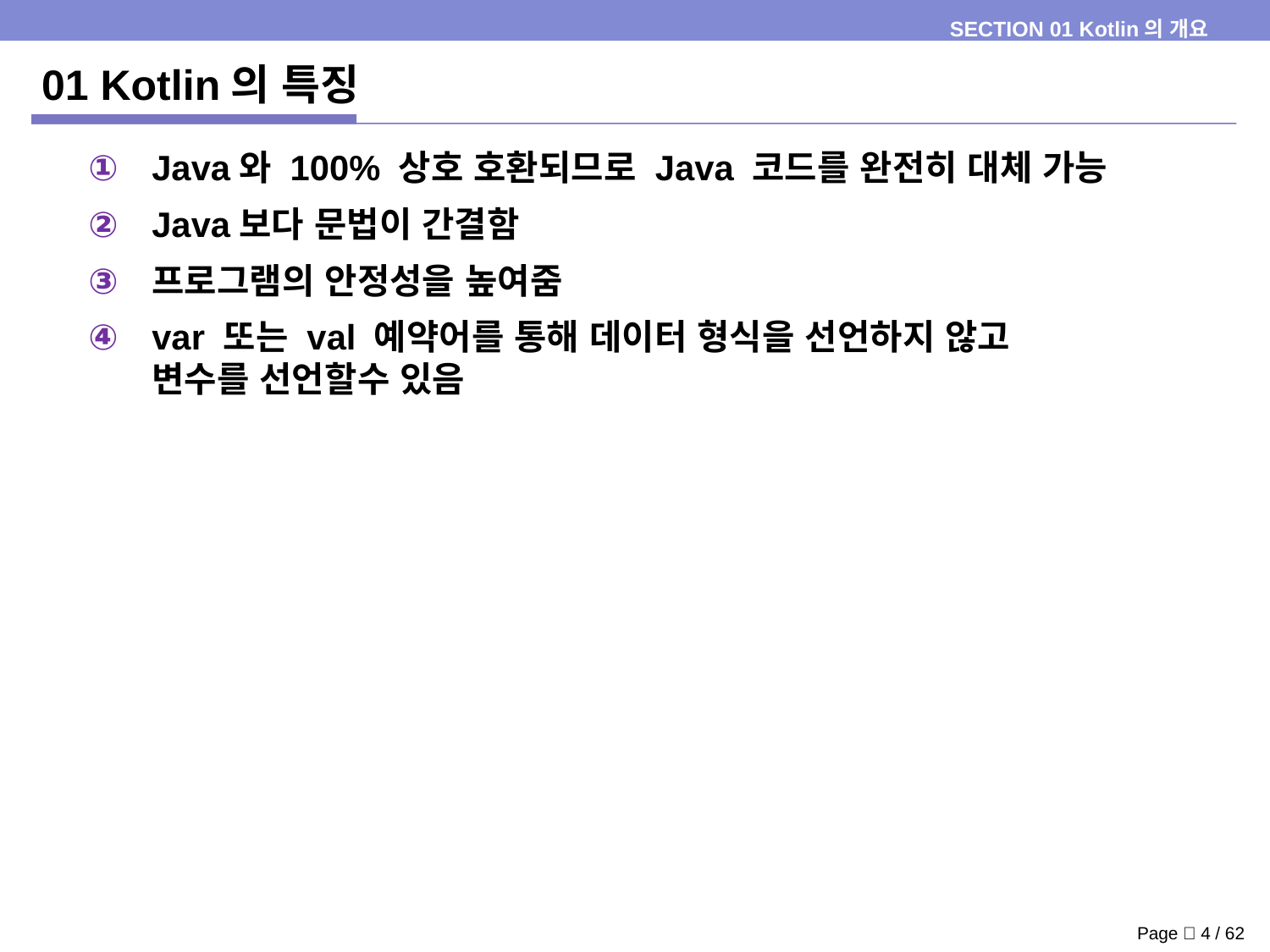

SECTION 01 Kotlin의 개요
# 01 Kotlin의 특징
Java와 100% 상호 호환되므로 Java 코드를 완전히 대체 가능
Java보다 문법이 간결함
프로그램의 안정성을 높여줌
var 또는 val 예약어를 통해 데이터 형식을 선언하지 않고
변수를 선언할수 있음